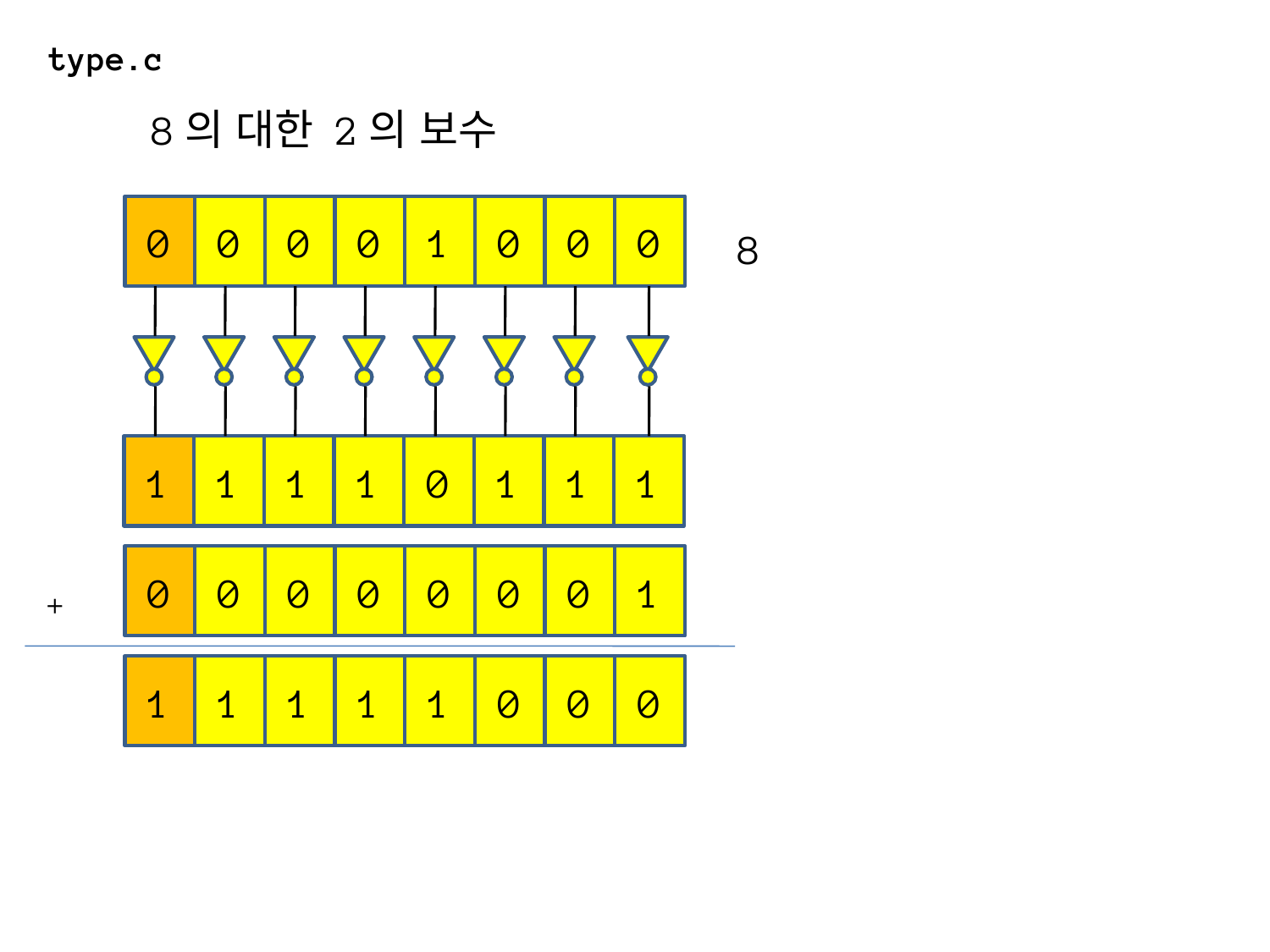

type.c
8의 대한 2의 보수
0
0
0
0
1
0
0
0
8

1
1
1
1
0
1
1
1
0
0
0
0
0
0
0
1
+
1
1
1
1
1
0
0
0